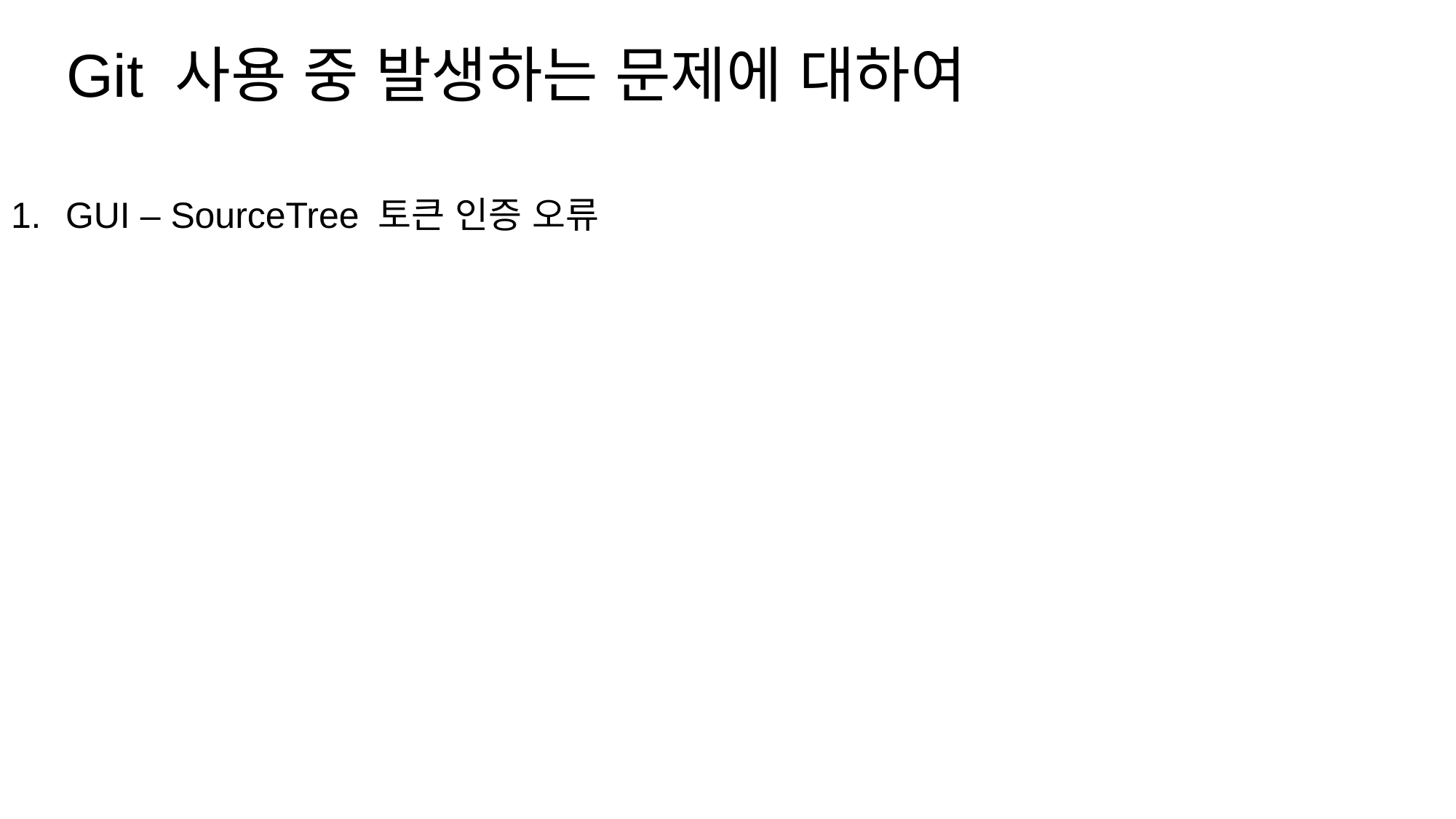

# Git 사용 중 발생하는 문제에 대하여
GUI – SourceTree 토큰 인증 오류